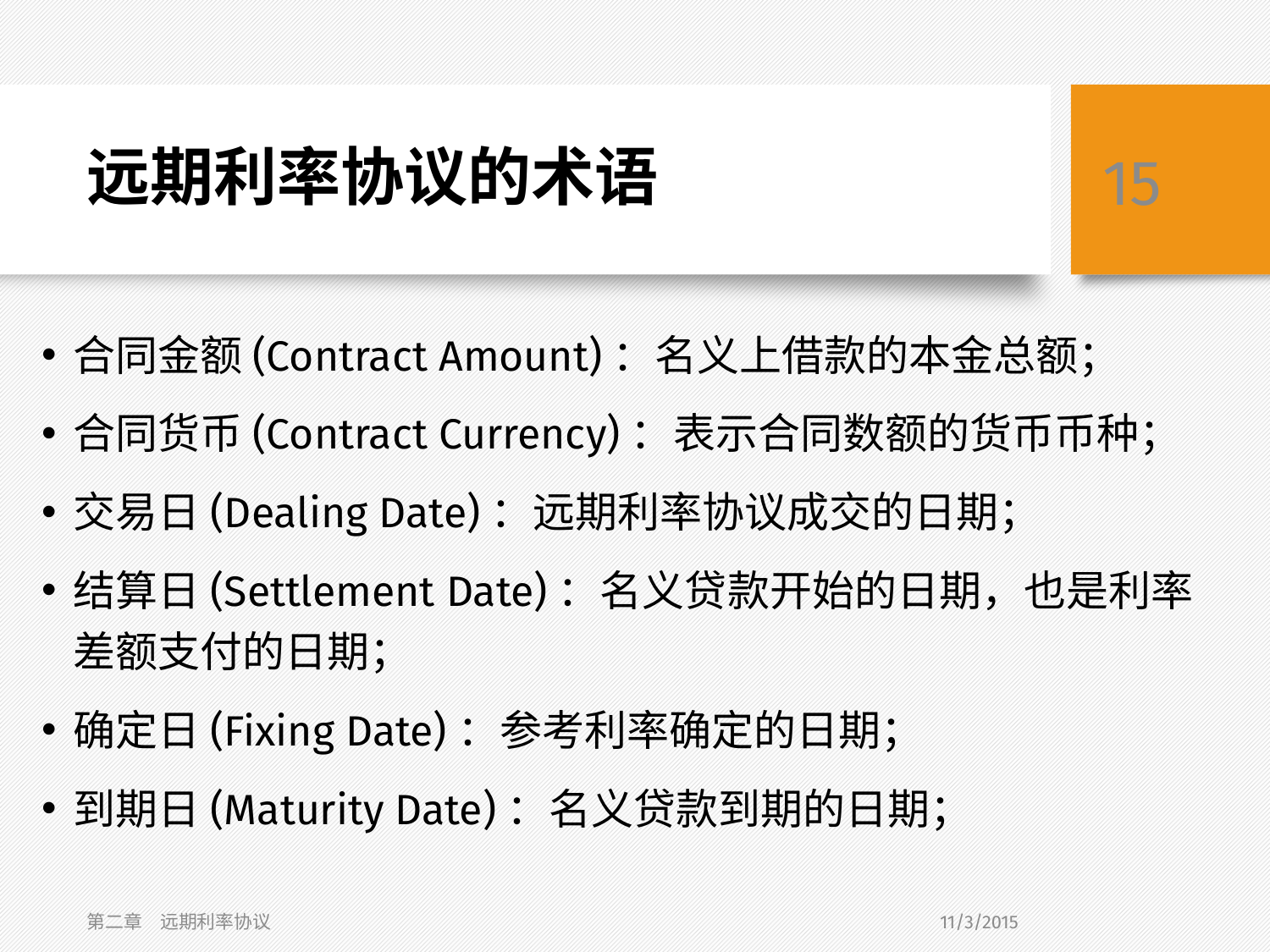

# 远期利率协议的术语
15
合同金额(Contract Amount)：名义上借款的本金总额；
合同货币(Contract Currency)：表示合同数额的货币币种；
交易日(Dealing Date)：远期利率协议成交的日期；
结算日(Settlement Date)：名义贷款开始的日期，也是利率差额支付的日期；
确定日(Fixing Date)：参考利率确定的日期；
到期日(Maturity Date)：名义贷款到期的日期；
11/3/2015
第二章　远期利率协议